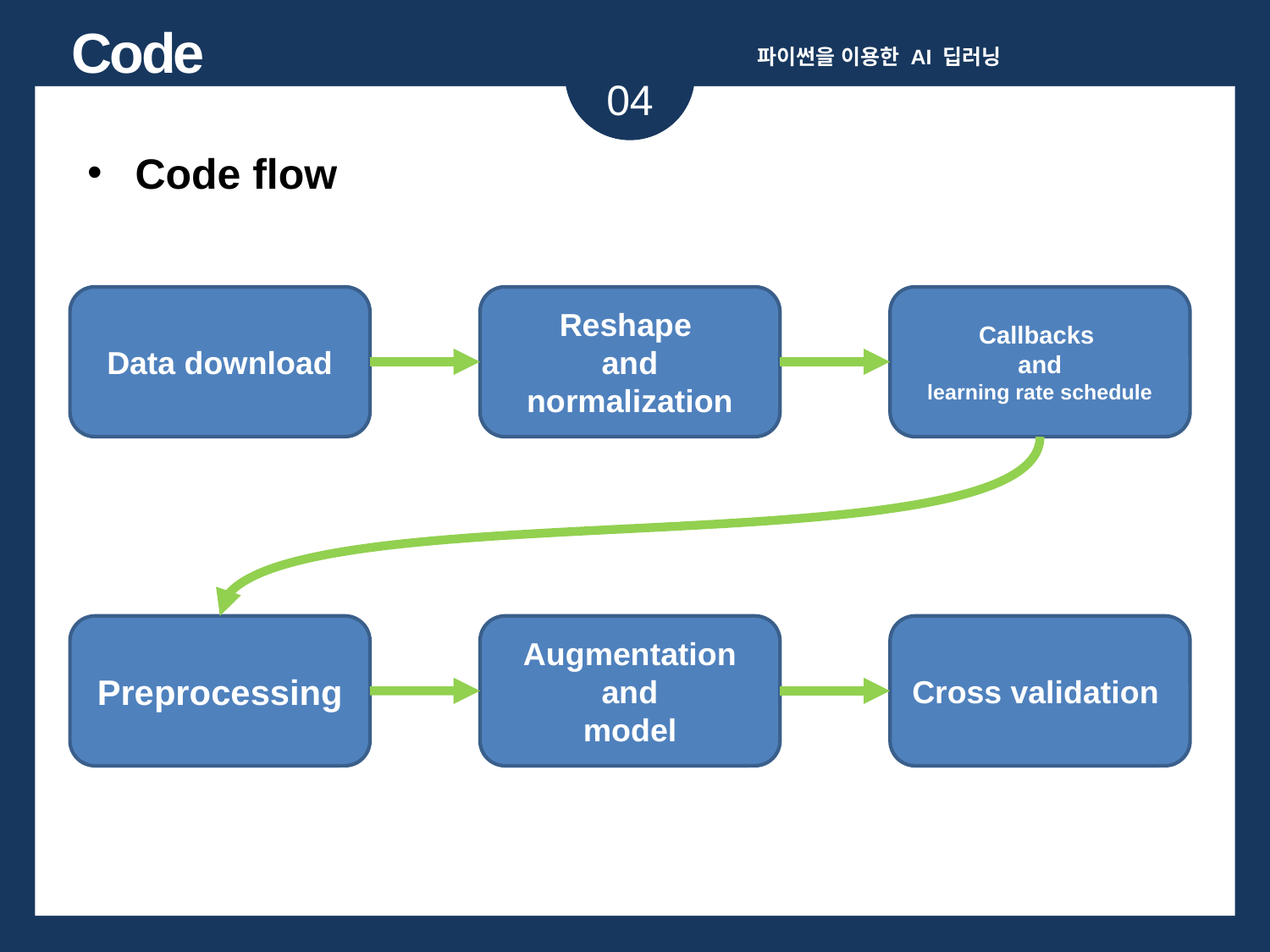

Code

파이썬을 이용한 AI 딥러닝
04

Code flow

Data download

Reshape
and normalization

Callbacks
and
learning rate schedule
Preprocessing
Augmentation
and
model

Cross validation